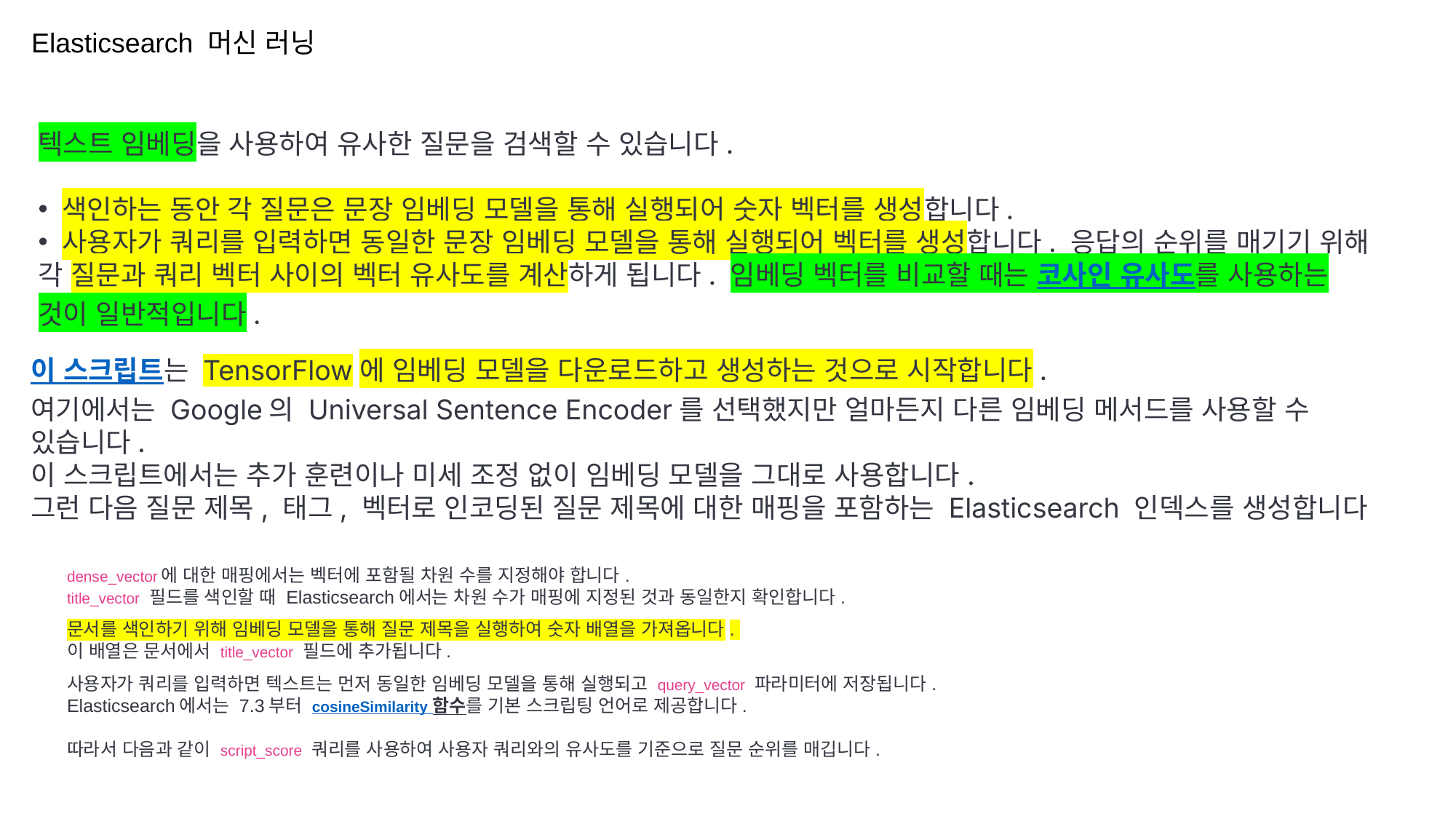

Elasticsearch 머신 러닝
텍스트 임베딩을 사용하여 유사한 질문을 검색할 수 있습니다.

 색인하는 동안 각 질문은 문장 임베딩 모델을 통해 실행되어 숫자 벡터를 생성합니다.
 사용자가 쿼리를 입력하면 동일한 문장 임베딩 모델을 통해 실행되어 벡터를 생성합니다. 응답의 순위를 매기기 위해 각 질문과 쿼리 벡터 사이의 벡터 유사도를 계산하게 됩니다. 임베딩 벡터를 비교할 때는 코사인 유사도를 사용하는 것이 일반적입니다.
이 스크립트는 TensorFlow에 임베딩 모델을 다운로드하고 생성하는 것으로 시작합니다.
여기에서는 Google의 Universal Sentence Encoder를 선택했지만 얼마든지 다른 임베딩 메서드를 사용할 수 있습니다.
이 스크립트에서는 추가 훈련이나 미세 조정 없이 임베딩 모델을 그대로 사용합니다.
그런 다음 질문 제목, 태그, 벡터로 인코딩된 질문 제목에 대한 매핑을 포함하는 Elasticsearch 인덱스를 생성합니다
dense_vector에 대한 매핑에서는 벡터에 포함될 차원 수를 지정해야 합니다.
title_vector 필드를 색인할 때 Elasticsearch에서는 차원 수가 매핑에 지정된 것과 동일한지 확인합니다.

문서를 색인하기 위해 임베딩 모델을 통해 질문 제목을 실행하여 숫자 배열을 가져옵니다.
이 배열은 문서에서 title_vector 필드에 추가됩니다.

사용자가 쿼리를 입력하면 텍스트는 먼저 동일한 임베딩 모델을 통해 실행되고 query_vector 파라미터에 저장됩니다.
Elasticsearch에서는 7.3부터 cosineSimilarity 함수를 기본 스크립팅 언어로 제공합니다.

따라서 다음과 같이 script_score 쿼리를 사용하여 사용자 쿼리와의 유사도를 기준으로 질문 순위를 매깁니다.